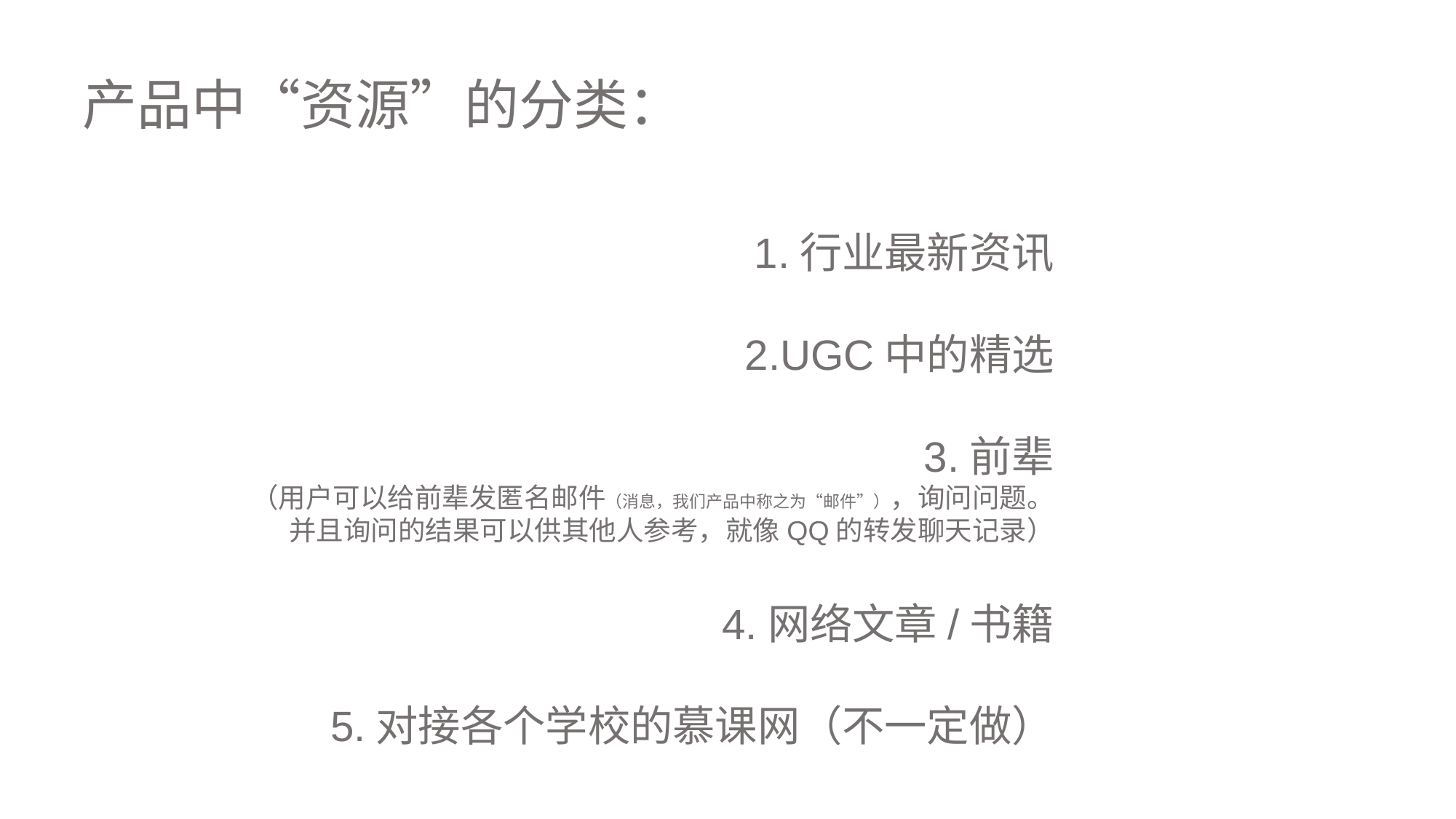

# 产品中“资源”的分类：
1.行业最新资讯

2.UGC中的精选

3.前辈
（用户可以给前辈发匿名邮件（消息，我们产品中称之为“邮件”），询问问题。
并且询问的结果可以供其他人参考，就像QQ的转发聊天记录）

4.网络文章/书籍

5.对接各个学校的慕课网（不一定做）